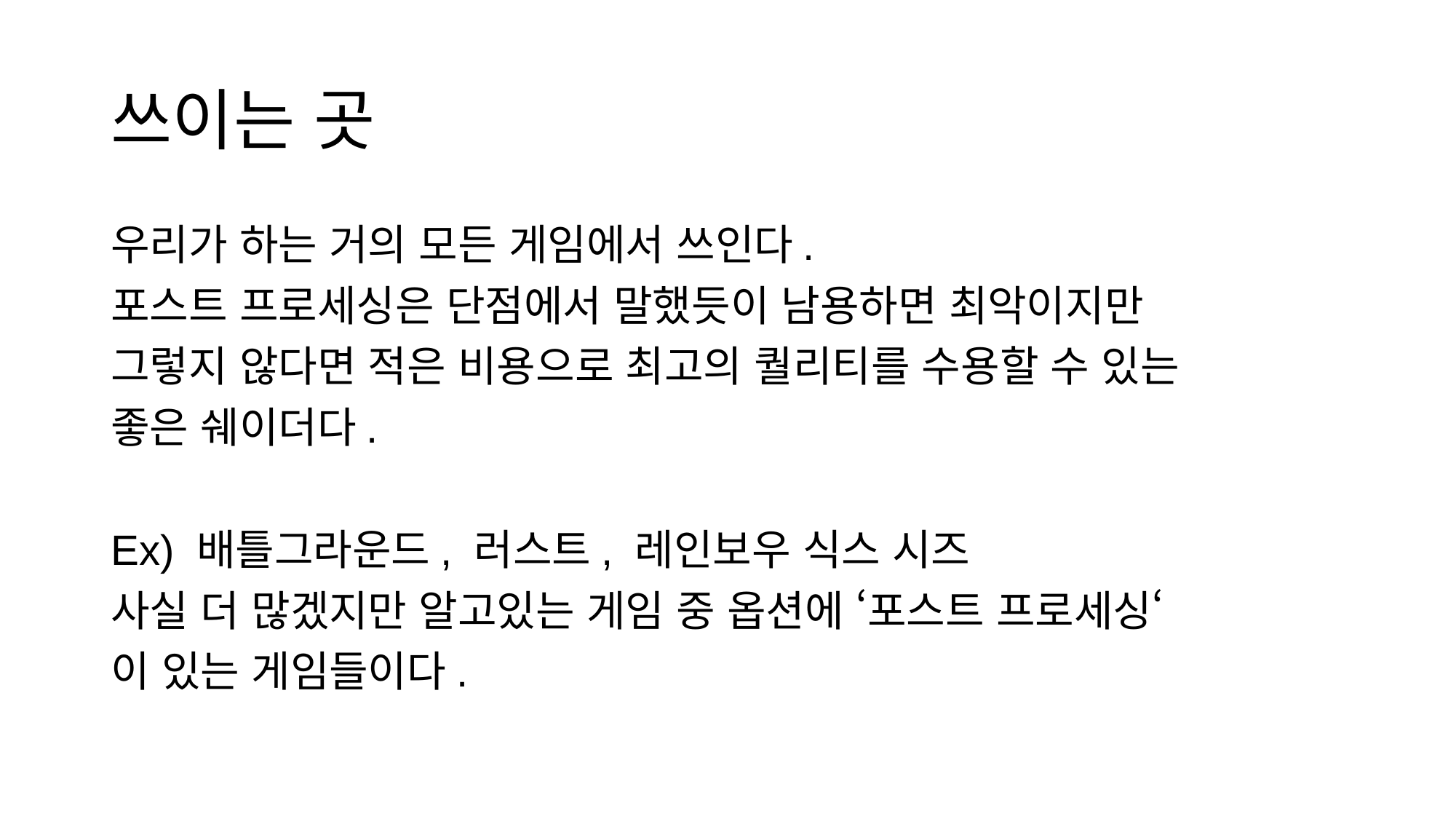

# 쓰이는 곳
우리가 하는 거의 모든 게임에서 쓰인다.
포스트 프로세싱은 단점에서 말했듯이 남용하면 최악이지만
그렇지 않다면 적은 비용으로 최고의 퀄리티를 수용할 수 있는
좋은 쉐이더다.

Ex) 배틀그라운드, 러스트, 레인보우 식스 시즈
사실 더 많겠지만 알고있는 게임 중 옵션에 ‘포스트 프로세싱‘
이 있는 게임들이다.